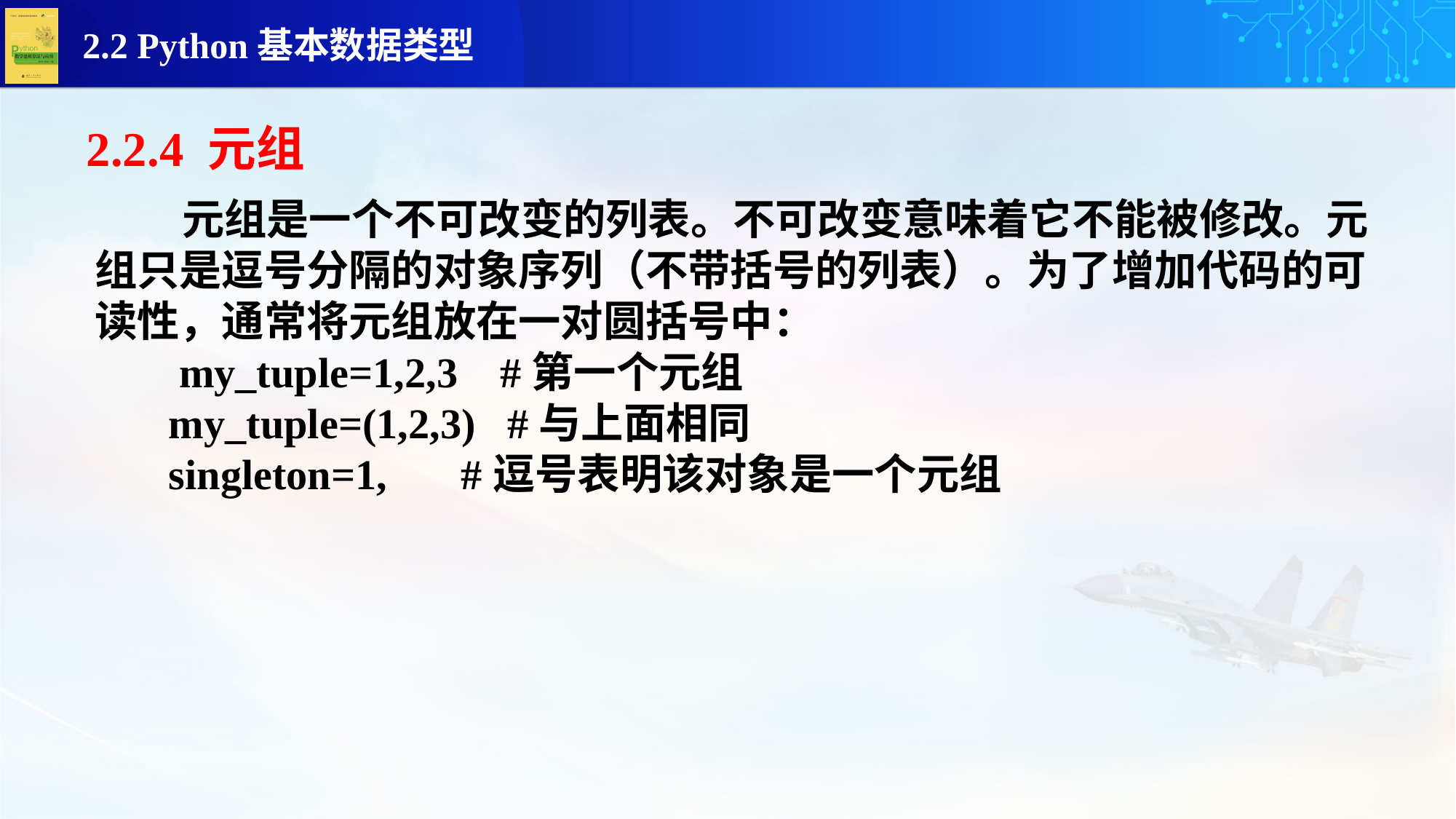

2.2.4 元组
        元组是一个不可改变的列表。不可改变意味着它不能被修改。元组只是逗号分隔的对象序列（不带括号的列表）。为了增加代码的可读性，通常将元组放在一对圆括号中：
        my_tuple=1,2,3    #第一个元组
       my_tuple=(1,2,3)   #与上面相同
       singleton=1,       #逗号表明该对象是一个元组